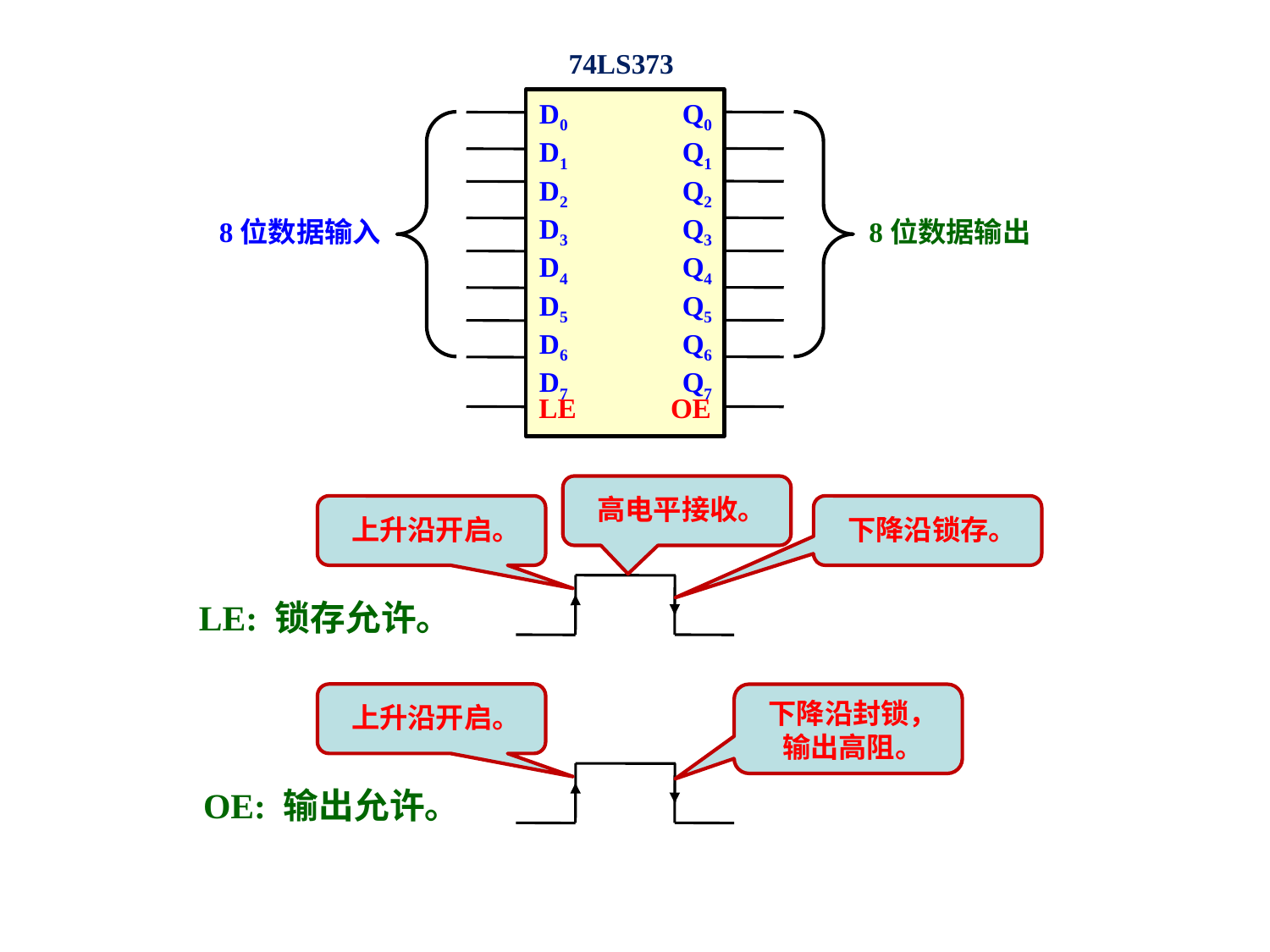

74LS373
D0
D1
D2
D3
D4
D5
D6
D7

Q0
Q1
Q2
Q3
Q4
Q5
Q6
Q7

LE
OE

8位数据输入

8位数据输出

高电平接收。

上升沿开启。

下降沿锁存。
LE: 锁存允许。

上升沿开启。

下降沿封锁，
输出高阻。
OE: 输出允许。